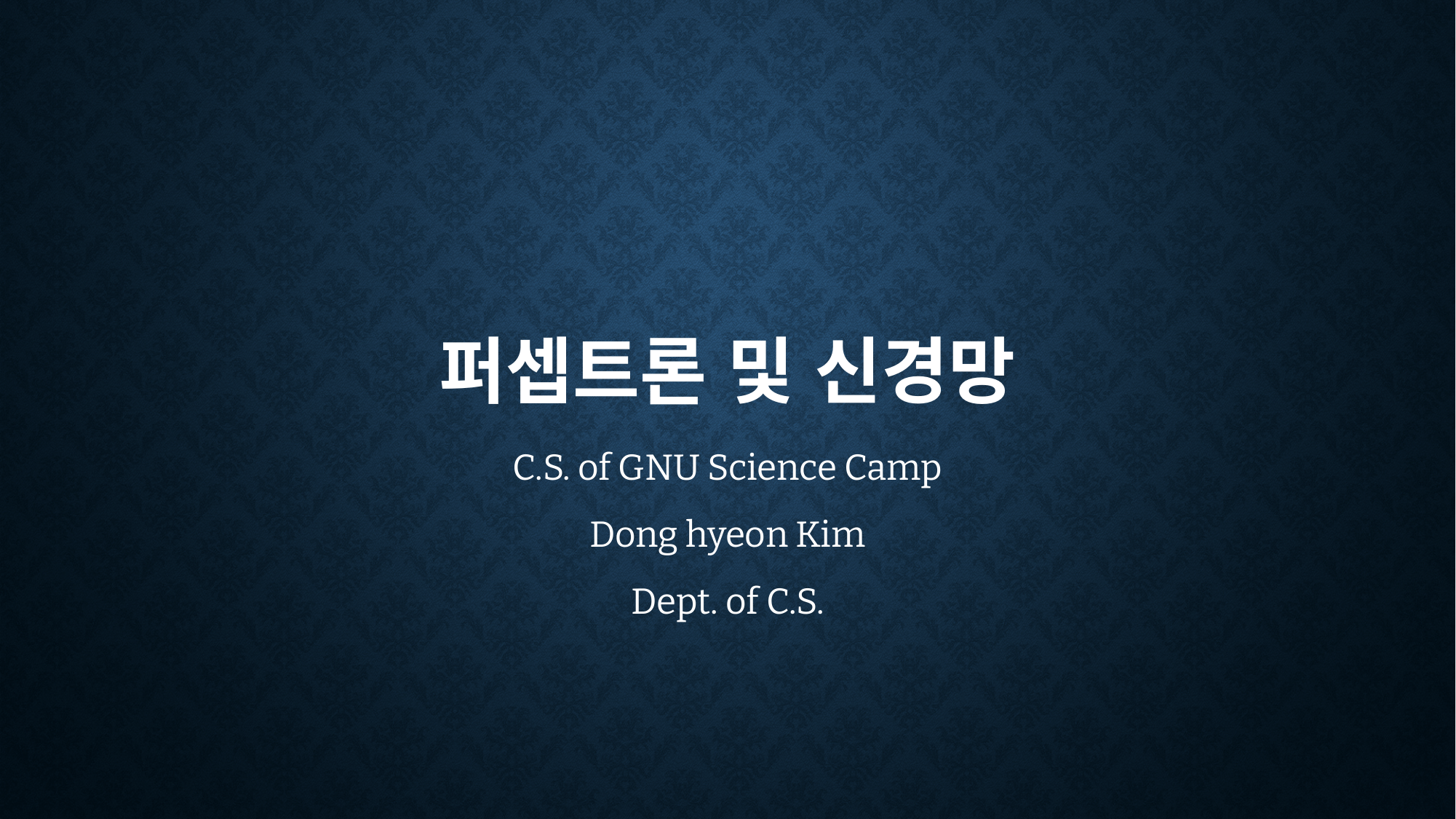

# 퍼셉트론 및 신경망
C.S. of GNU Science Camp
Dong hyeon Kim
Dept. of C.S.